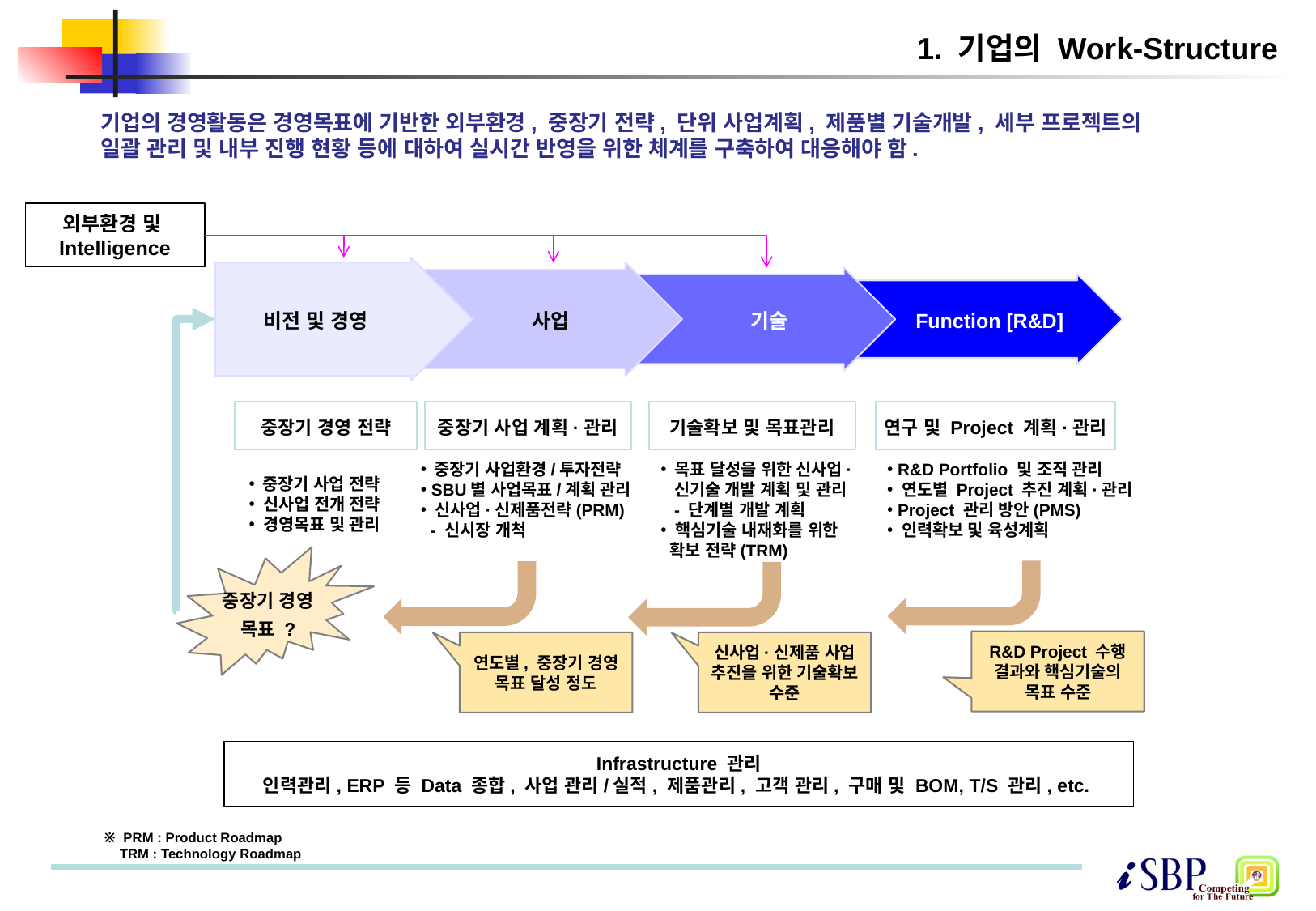

# 1. 기업의 Work-Structure
기업의 경영활동은 경영목표에 기반한 외부환경, 중장기 전략, 단위 사업계획, 제품별 기술개발, 세부 프로젝트의
일괄 관리 및 내부 진행 현황 등에 대하여 실시간 반영을 위한 체계를 구축하여 대응해야 함.
외부환경 및
Intelligence
비전 및 경영
       사업
        기술
       Function [R&D]
중장기 경영 전략
중장기 사업 계획·관리
기술확보 및 목표관리
연구 및 Project 계획·관리
 중장기 사업환경/투자전략
 SBU별 사업목표/계획 관리
 신사업·신제품전략(PRM)
  - 신시장 개척
 목표 달성을 위한 신사업·
  신기술 개발 계획 및 관리
  - 단계별 개발 계획
 핵심기술 내재화를 위한
  확보 전략(TRM)
 R&D Portfolio 및 조직 관리
 연도별 Project 추진 계획·관리
 Project 관리 방안(PMS)
 인력확보 및 육성계획
 중장기 사업 전략
 신사업 전개 전략
 경영목표 및 관리
중장기 경영
목표 ?

R&D Project 수행
결과와 핵심기술의
목표 수준
연도별, 중장기 경영
목표 달성 정도
신사업·신제품 사업
추진을 위한 기술확보
수준
Infrastructure 관리
인력관리, ERP 등 Data 종합, 사업 관리/실적, 제품관리, 고객 관리, 구매 및 BOM, T/S 관리, etc.
※  PRM : Product Roadmap
    TRM : Technology Roadmap